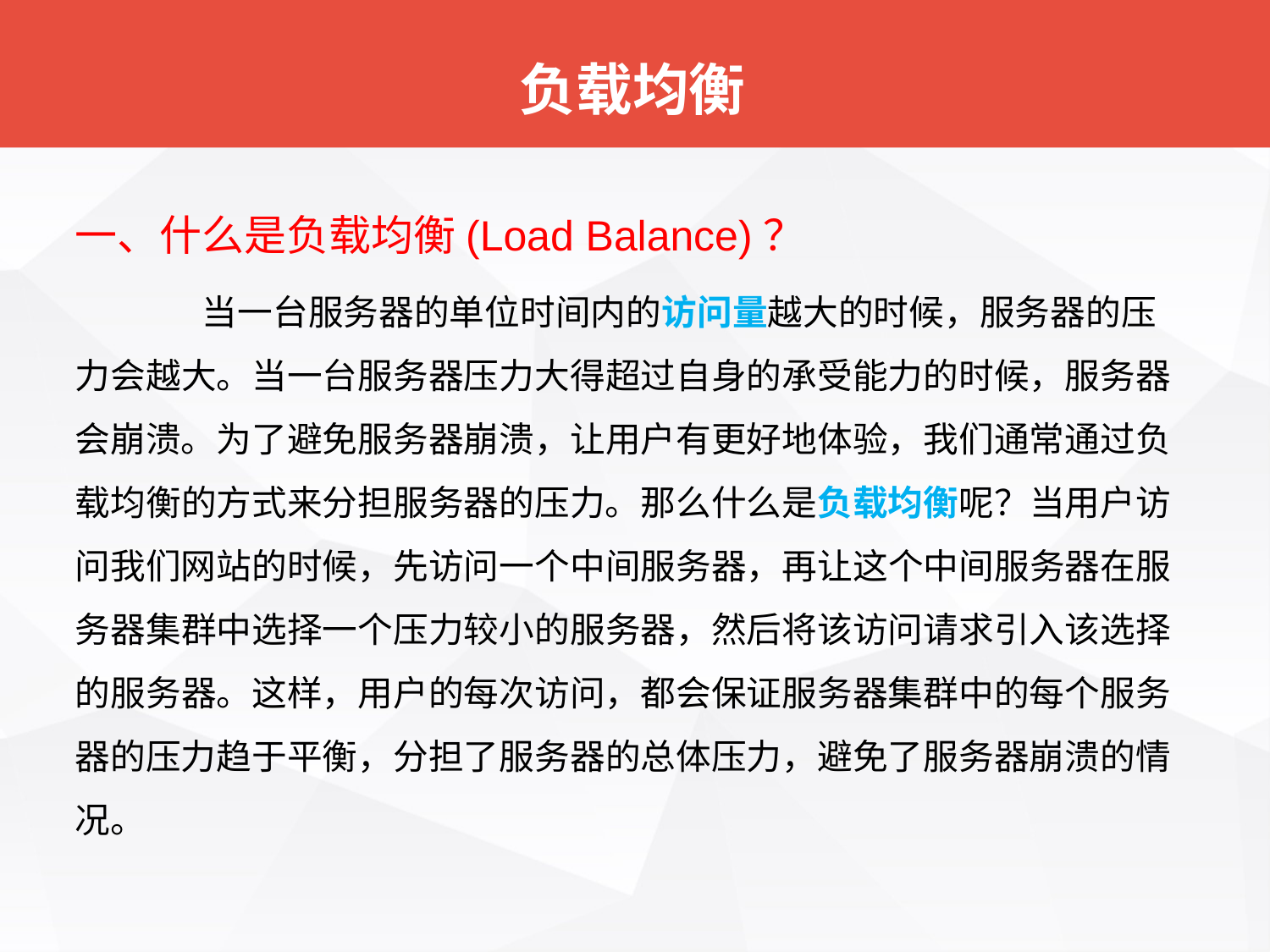

# 负载均衡

		当一台服务器的单位时间内的访问量越大的时候，服务器的压力会越大。当一台服务器压力大得超过自身的承受能力的时候，服务器会崩溃。为了避免服务器崩溃，让用户有更好地体验，我们通常通过负载均衡的方式来分担服务器的压力。那么什么是负载均衡呢？当用户访问我们网站的时候，先访问一个中间服务器，再让这个中间服务器在服务器集群中选择一个压力较小的服务器，然后将该访问请求引入该选择的服务器。这样，用户的每次访问，都会保证服务器集群中的每个服务器的压力趋于平衡，分担了服务器的总体压力，避免了服务器崩溃的情况。

一、什么是负载均衡(Load Balance)？